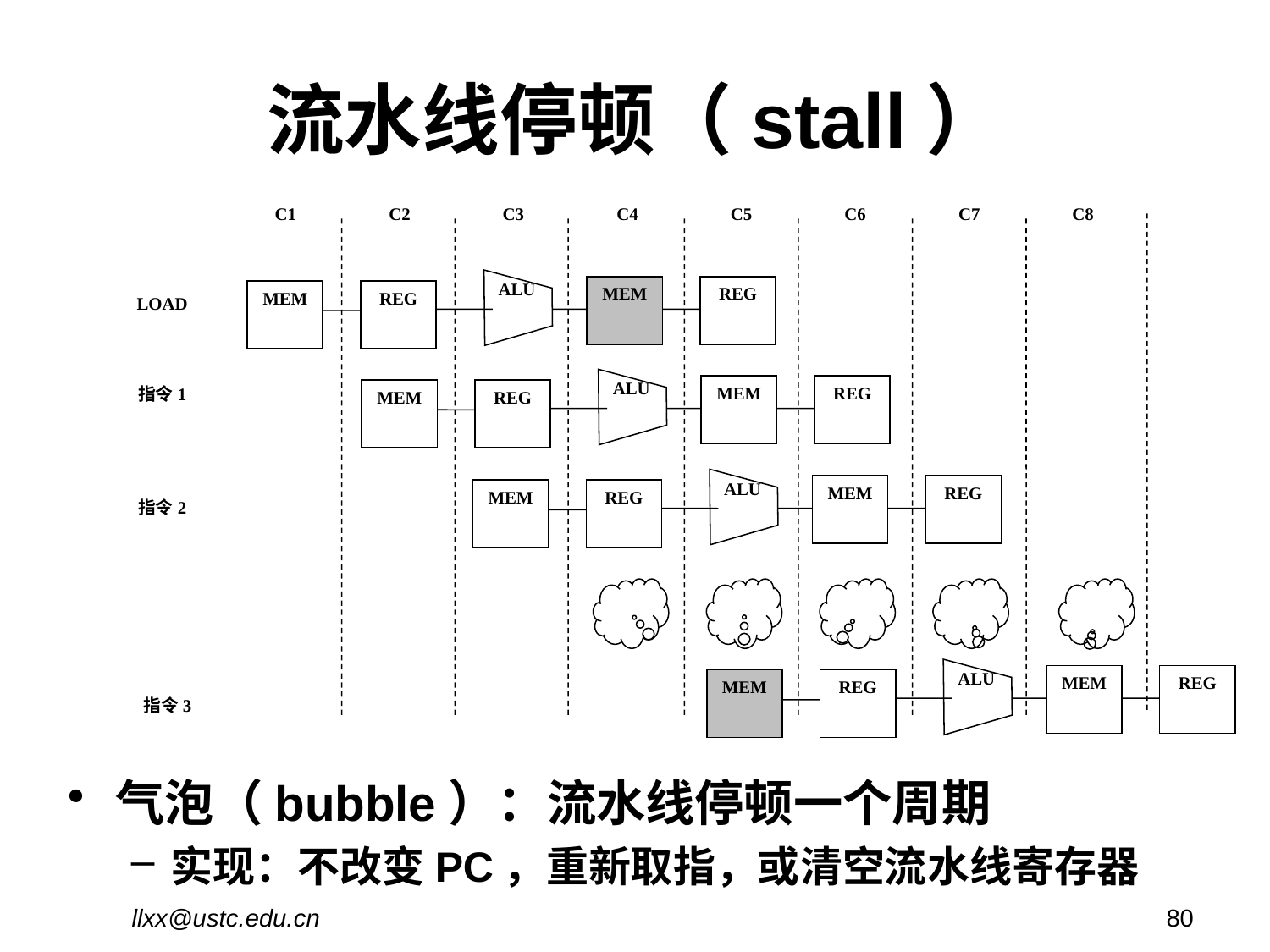

# 流水线停顿（stall）
C1
C2
C3
C4
C5
C6
C7
C8

ALU

MEM
REG
MEM
REG
LOAD

ALU

MEM
REG
MEM
REG

指令1
ALU

MEM
REG
MEM
REG

指令2

ALU

MEM
REG
MEM
REG
指令3

气泡（bubble）：流水线停顿一个周期
实现：不改变PC，重新取指，或清空流水线寄存器
llxx@ustc.edu.cn
80